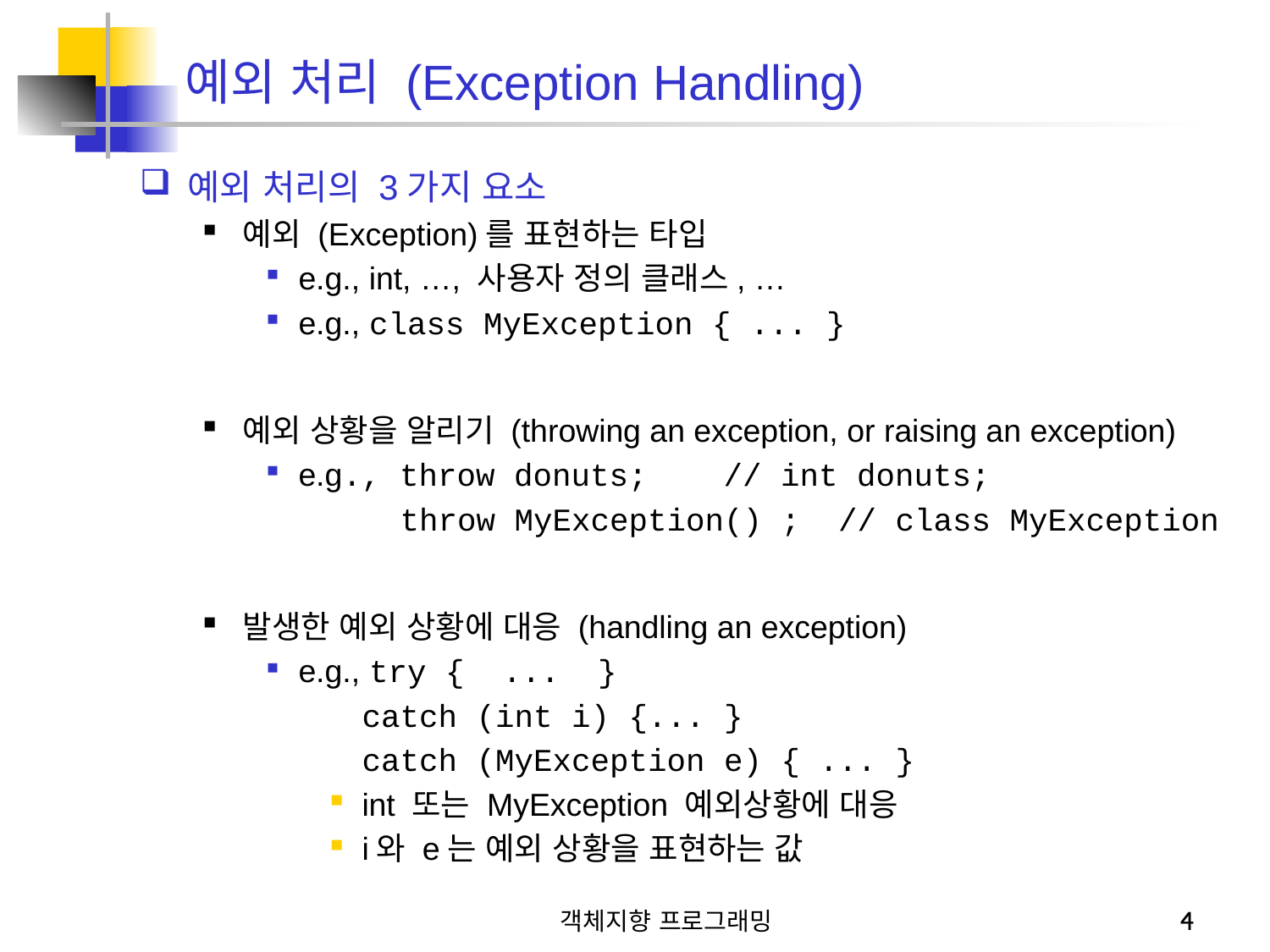

예외 처리 (Exception Handling)
예외 처리의 3가지 요소
예외 (Exception)를 표현하는 타입
e.g., int, …, 사용자 정의 클래스, …
e.g., class MyException { ... }

예외 상황을 알리기 (throwing an exception, or raising an exception)
e.g., throw donuts;    // int donuts;
       throw MyException() ;  // class MyException

발생한 예외 상황에 대응 (handling an exception)
e.g., try {  ...  }
     catch (int i) {... }
     catch (MyException e) { ... }
int 또는 MyException 예외상황에 대응
i와 e는 예외 상황을 표현하는 값
객체지향 프로그래밍
4